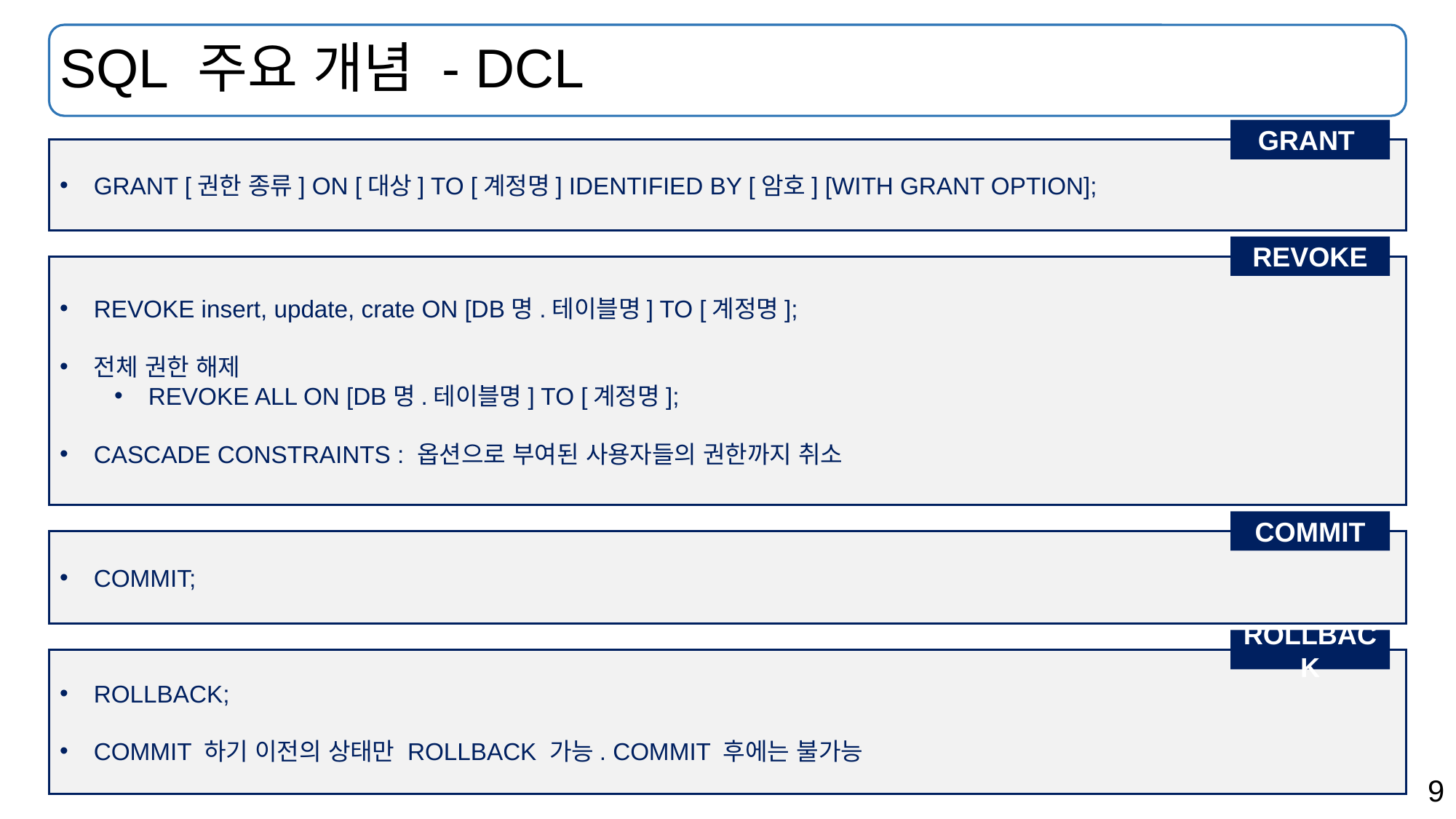

# SQL 주요 개념 - DCL
GRANT
GRANT [권한 종류] ON [대상] TO [계정명] IDENTIFIED BY [암호] [WITH GRANT OPTION];
REVOKE
REVOKE insert, update, crate ON [DB명.테이블명] TO [계정명];

전체 권한 해제
REVOKE ALL ON [DB명.테이블명] TO [계정명];

CASCADE CONSTRAINTS : 옵션으로 부여된 사용자들의 권한까지 취소
COMMIT
COMMIT;
ROLLBACK
ROLLBACK;

COMMIT 하기 이전의 상태만 ROLLBACK 가능. COMMIT 후에는 불가능